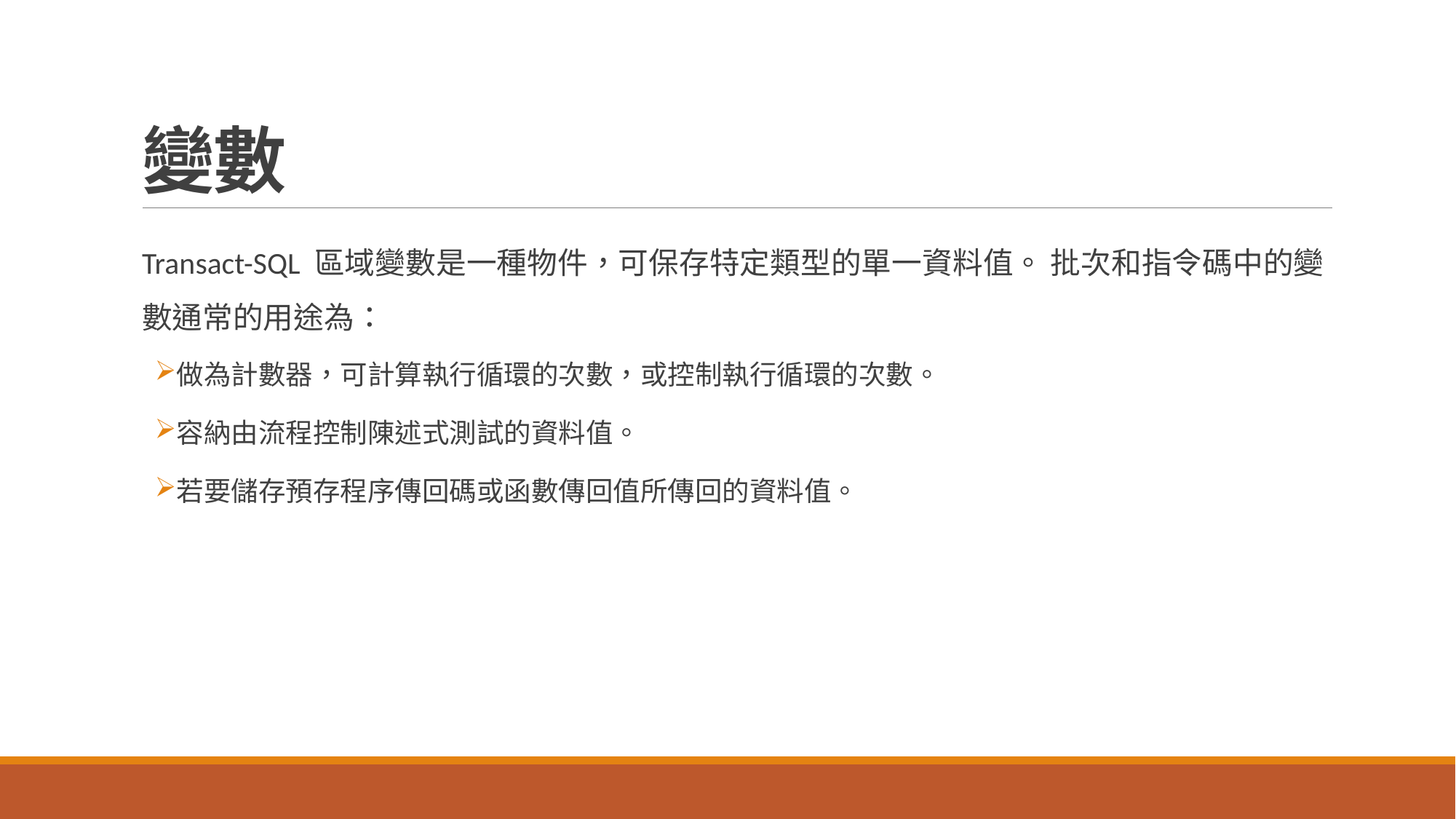

# 變數
Transact-SQL 區域變數是一種物件，可保存特定類型的單一資料值。 批次和指令碼中的變數通常的用途為：
做為計數器，可計算執行循環的次數，或控制執行循環的次數。
容納由流程控制陳述式測試的資料值。
若要儲存預存程序傳回碼或函數傳回值所傳回的資料值。